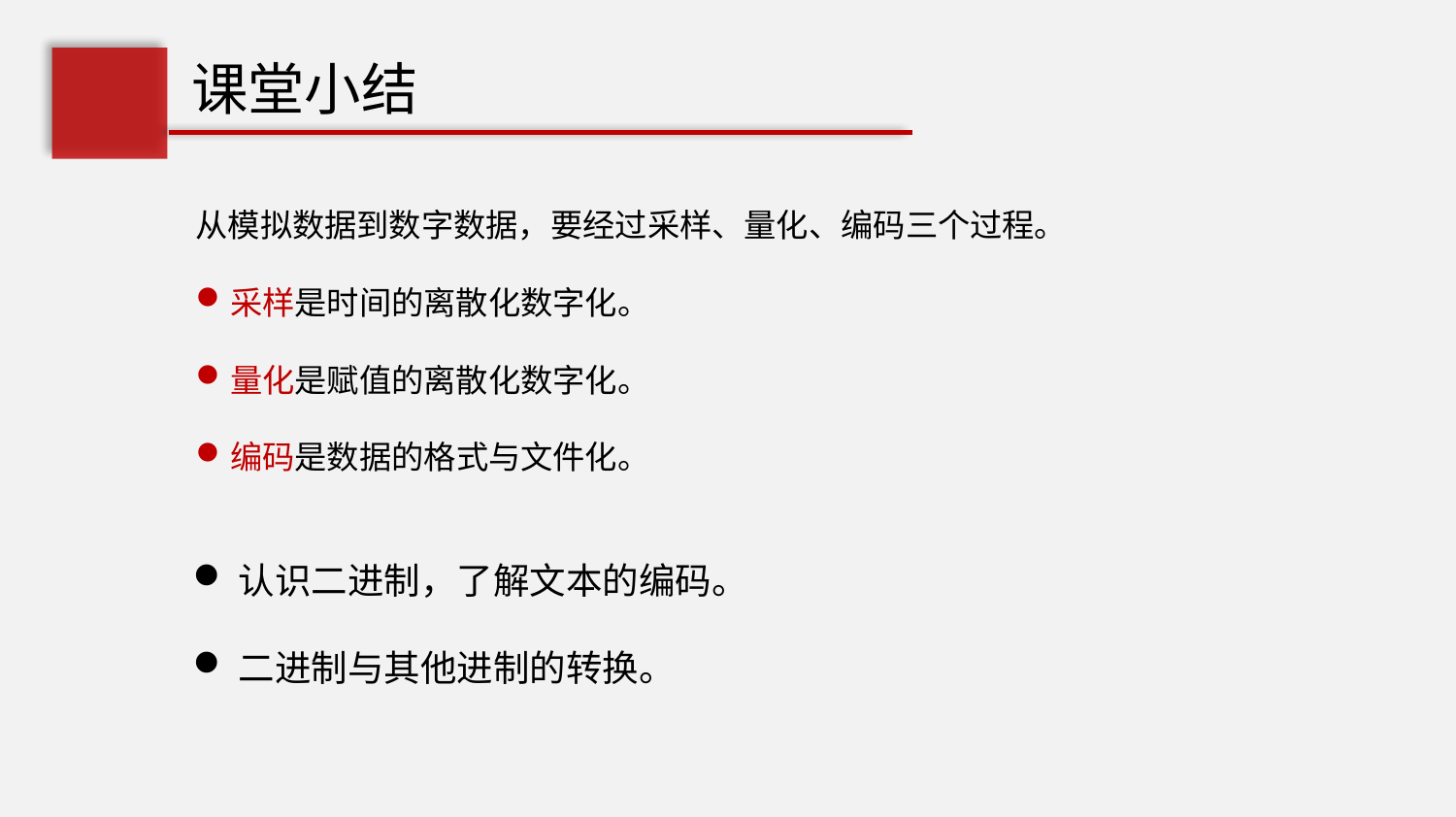

课堂小结

从模拟数据到数字数据，要经过采样、量化、编码三个过程。
采样是时间的离散化数字化。
量化是赋值的离散化数字化。
编码是数据的格式与文件化。
认识二进制，了解文本的编码。
二进制与其他进制的转换。